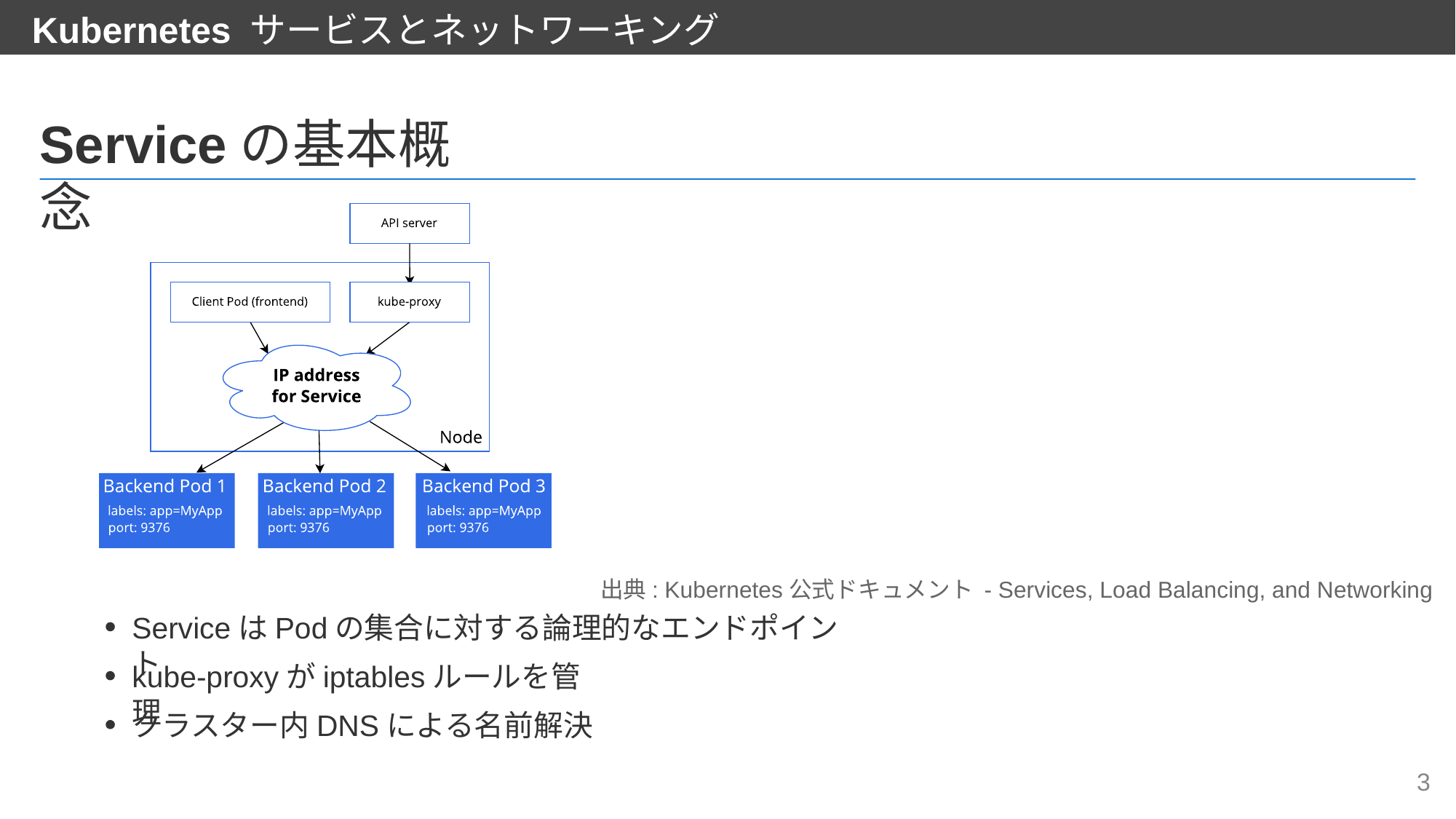

Kubernetes サービスとネットワーキング
Serviceの基本概念

出典: Kubernetes公式ドキュメント - Services, Load Balancing, and Networking
ServiceはPodの集合に対する論理的なエンドポイント

kube-proxyがiptablesルールを管理

クラスター内DNSによる名前解決

3